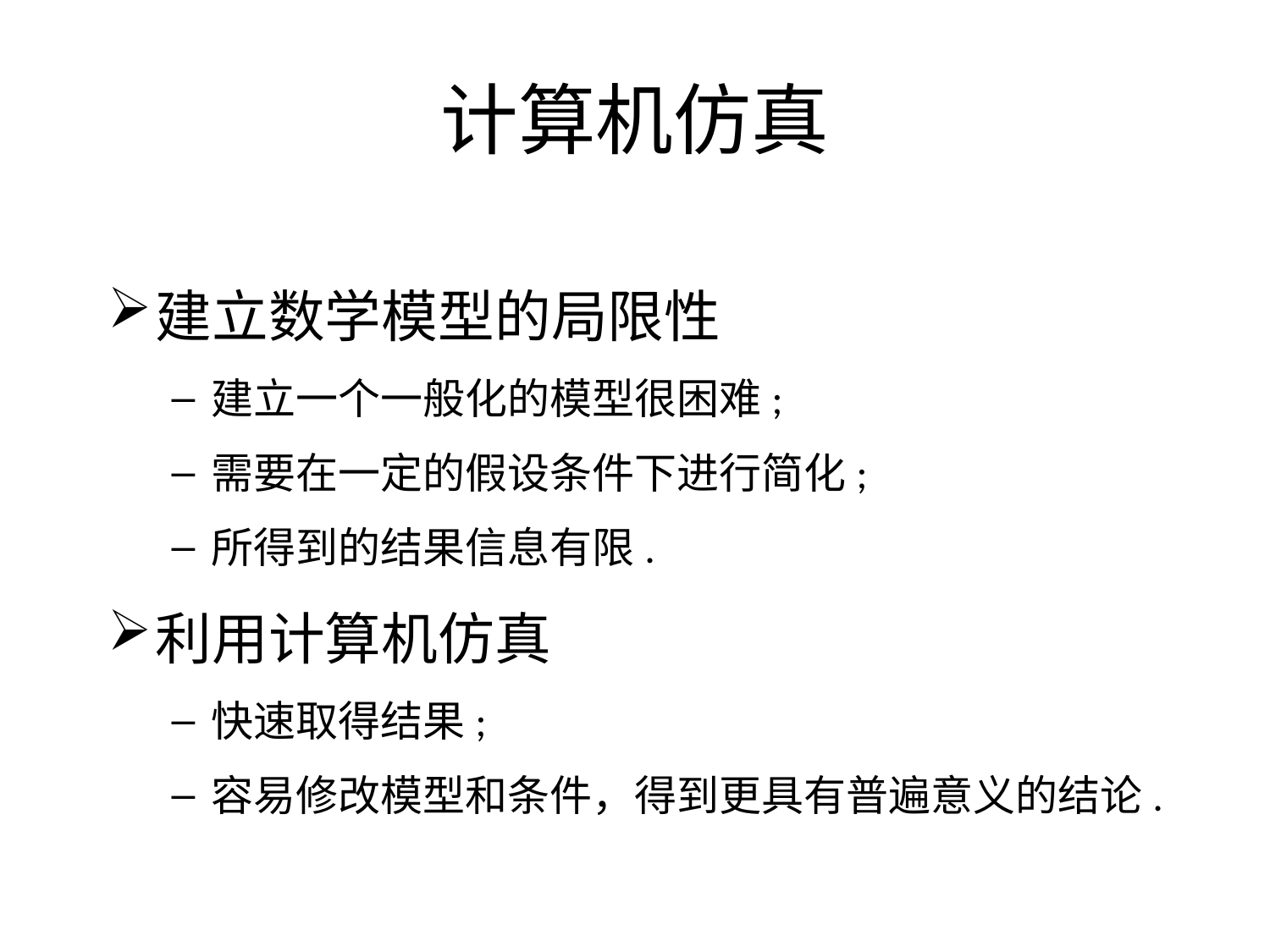

# 计算机仿真
建立数学模型的局限性
建立一个一般化的模型很困难;
需要在一定的假设条件下进行简化;
所得到的结果信息有限.
利用计算机仿真
快速取得结果;
容易修改模型和条件，得到更具有普遍意义的结论.